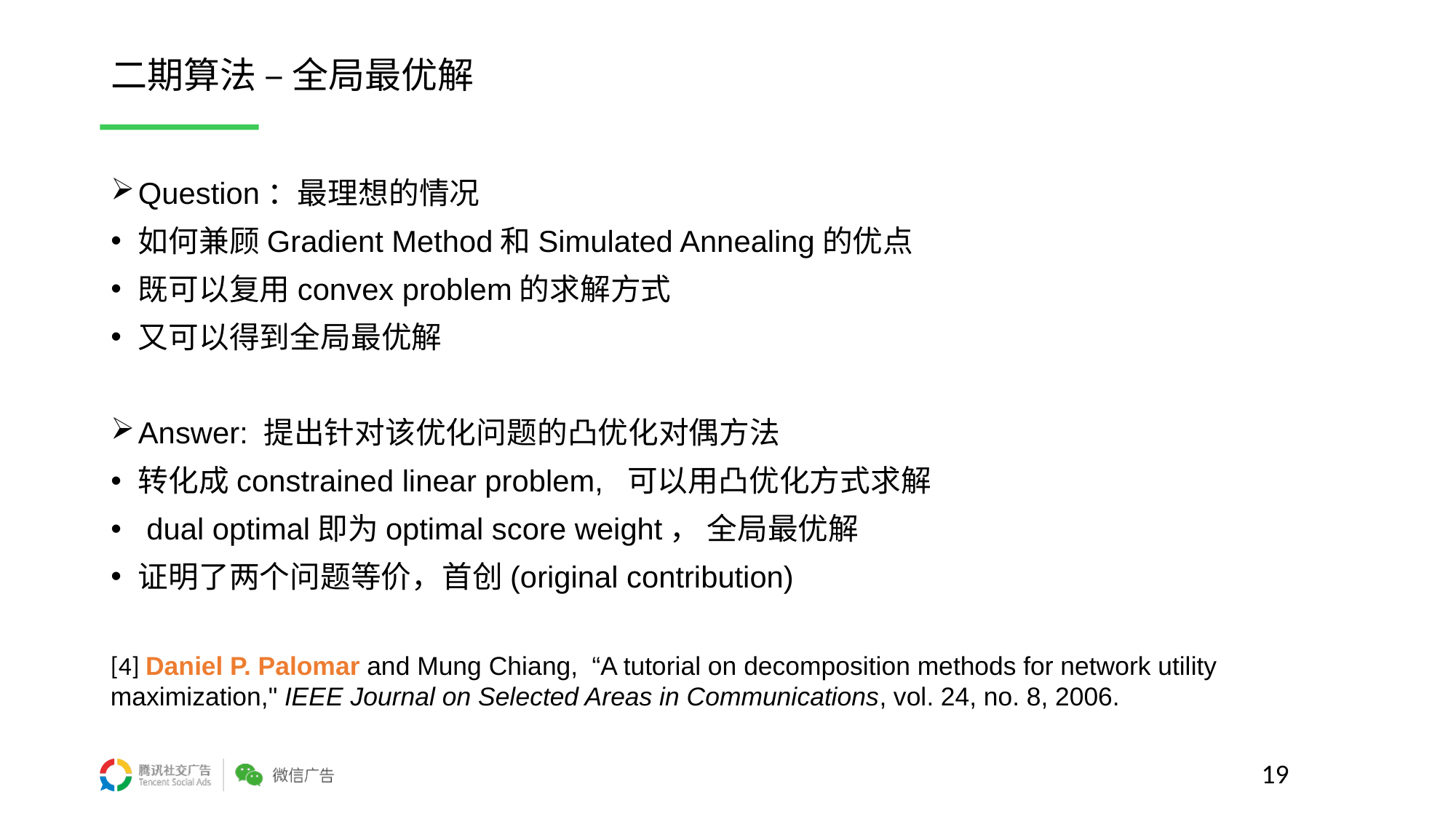

# 二期算法 – 全局最优解
Question：最理想的情况
如何兼顾Gradient Method和Simulated Annealing的优点
既可以复用convex problem的求解方式
又可以得到全局最优解

Answer: 提出针对该优化问题的凸优化对偶方法
转化成constrained linear problem,  可以用凸优化方式求解
 dual optimal即为optimal score weight， 全局最优解
证明了两个问题等价，首创(original contribution)
[4] Daniel P. Palomar and Mung Chiang,  “A tutorial on decomposition methods for network utility maximization," IEEE Journal on Selected Areas in Communications, vol. 24, no. 8, 2006.